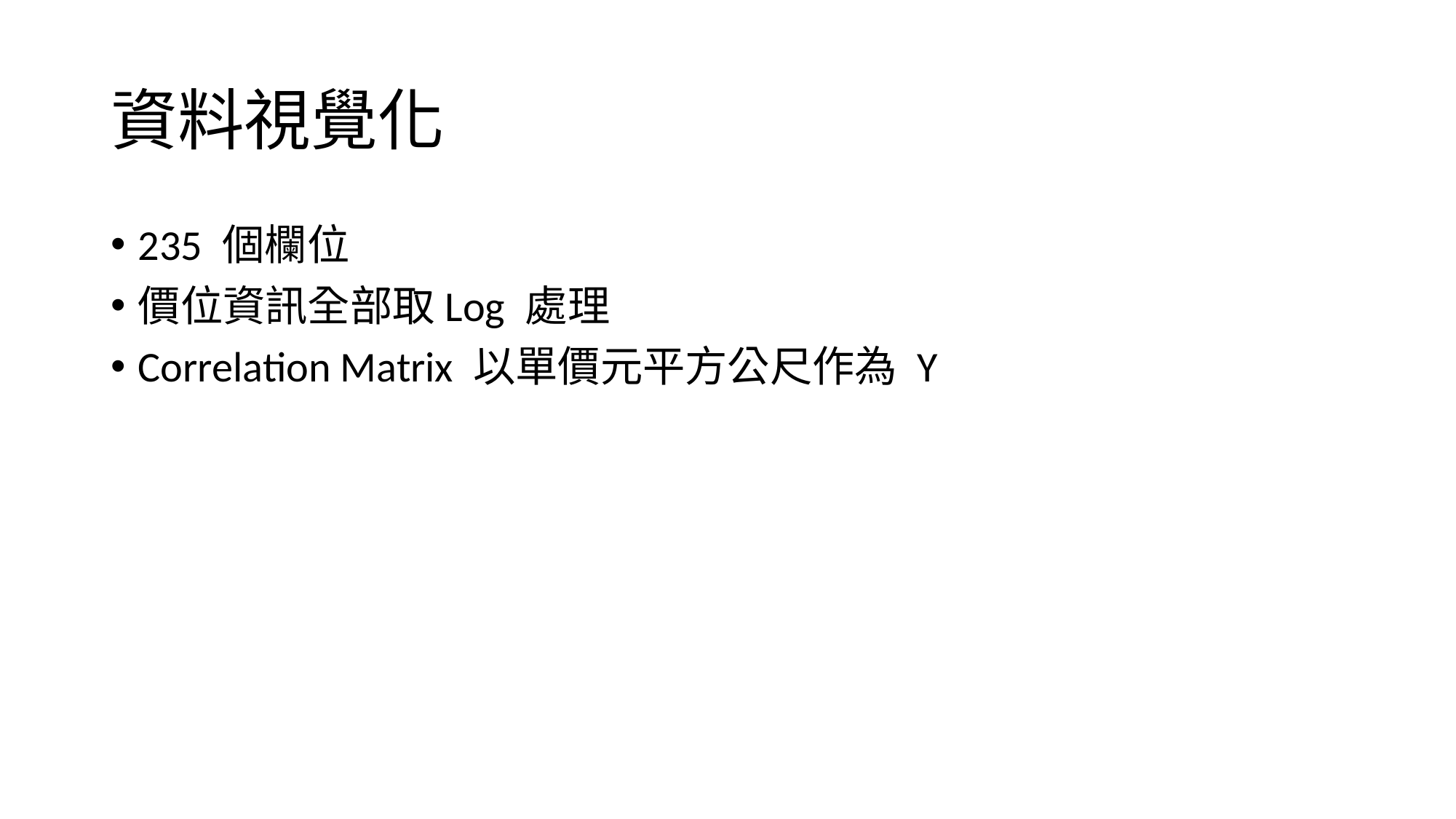

# 資料視覺化
235 個欄位
價位資訊全部取Log 處理
Correlation Matrix 以單價元平方公尺作為 Y